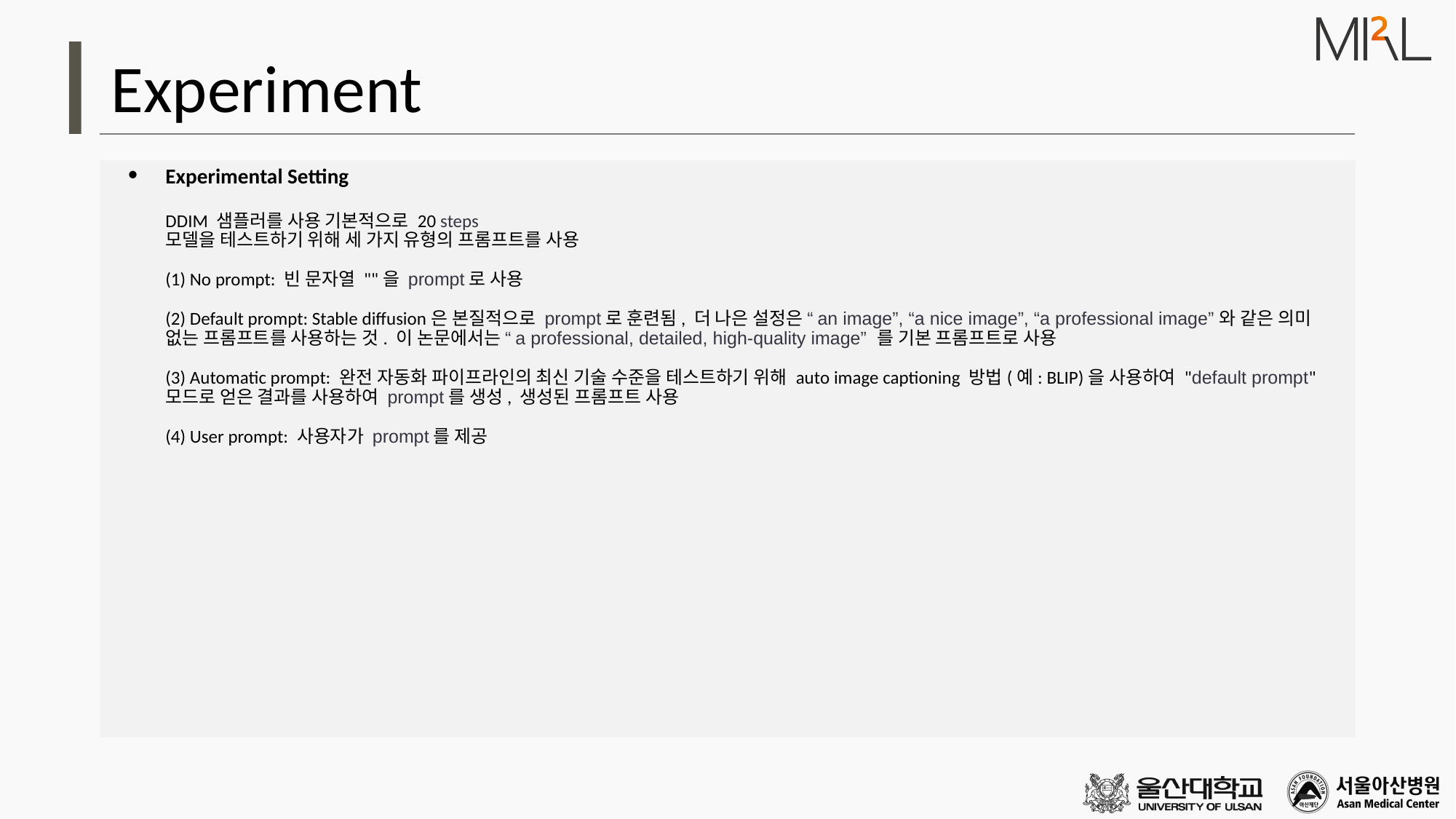

# Experiment
Experimental Setting

DDIM 샘플러를 사용 기본적으로 20 steps
모델을 테스트하기 위해 세 가지 유형의 프롬프트를 사용

(1) No prompt: 빈 문자열 ""을 prompt로 사용

(2) Default prompt: Stable diffusion은 본질적으로 prompt로 훈련됨, 더 나은 설정은 “an image”, “a nice image”, “a professional image”와 같은 의미 없는 프롬프트를 사용하는 것. 이 논문에서는 “a professional, detailed, high-quality image” 를 기본 프롬프트로 사용

(3) Automatic prompt: 완전 자동화 파이프라인의 최신 기술 수준을 테스트하기 위해 auto image captioning 방법(예: BLIP)을 사용하여 "default prompt" 모드로 얻은 결과를 사용하여 prompt를 생성, 생성된 프롬프트 사용

(4) User prompt: 사용자가 prompt를 제공